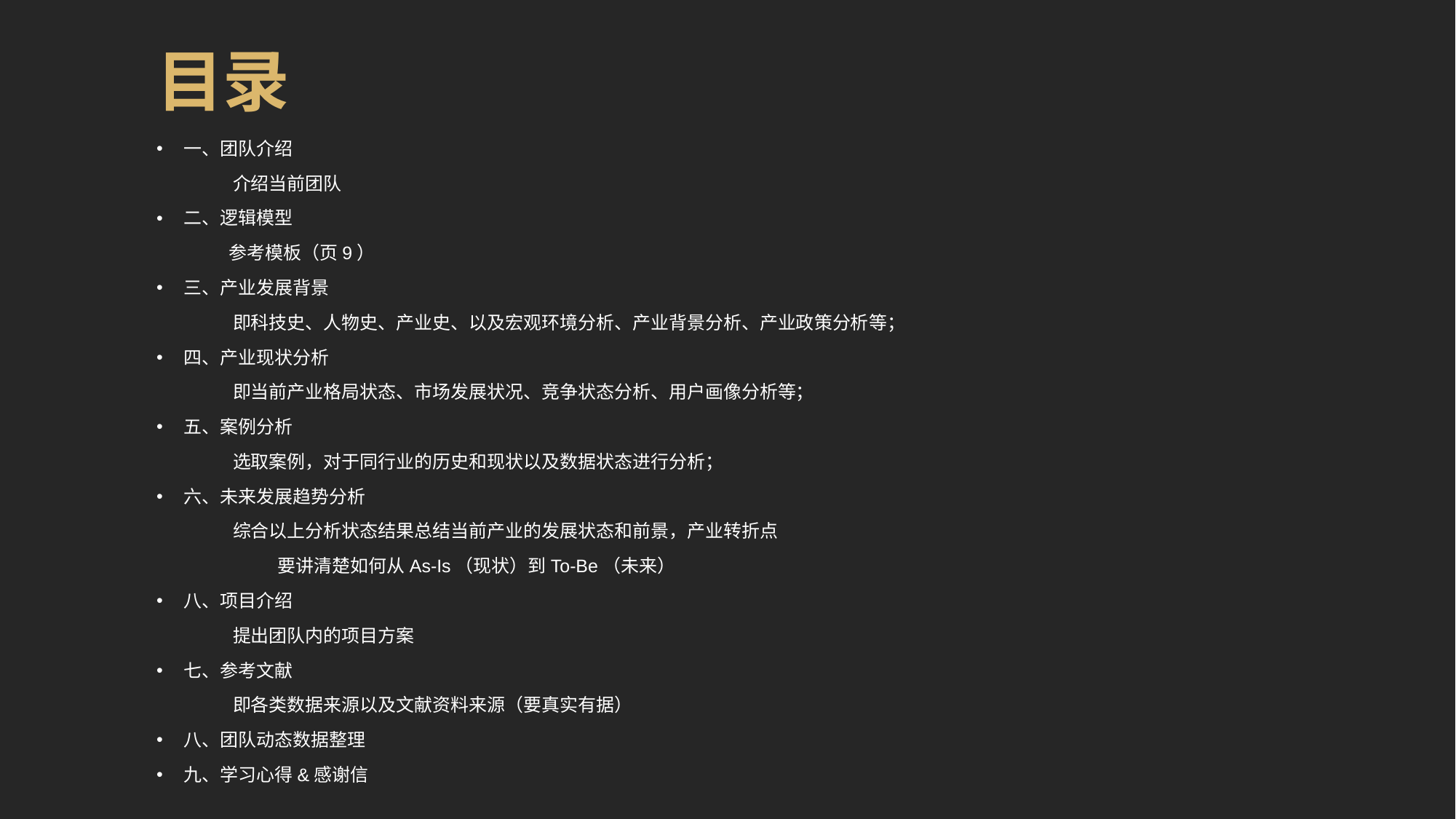

# 目录
一、团队介绍
                  介绍当前团队
二、逻辑模型
                 参考模板（页9）
三、产业发展背景
                  即科技史、人物史、产业史、以及宏观环境分析、产业背景分析、产业政策分析等；
四、产业现状分析
                  即当前产业格局状态、市场发展状况、竞争状态分析、用户画像分析等；
五、案例分析
                  选取案例，对于同行业的历史和现状以及数据状态进行分析；
六、未来发展趋势分析
                  综合以上分析状态结果总结当前产业的发展状态和前景，产业转折点
	  要讲清楚如何从As-Is（现状）到To-Be（未来）
八、项目介绍
                  提出团队内的项目方案
七、参考文献
                  即各类数据来源以及文献资料来源（要真实有据）
八、团队动态数据整理
九、学习心得&感谢信